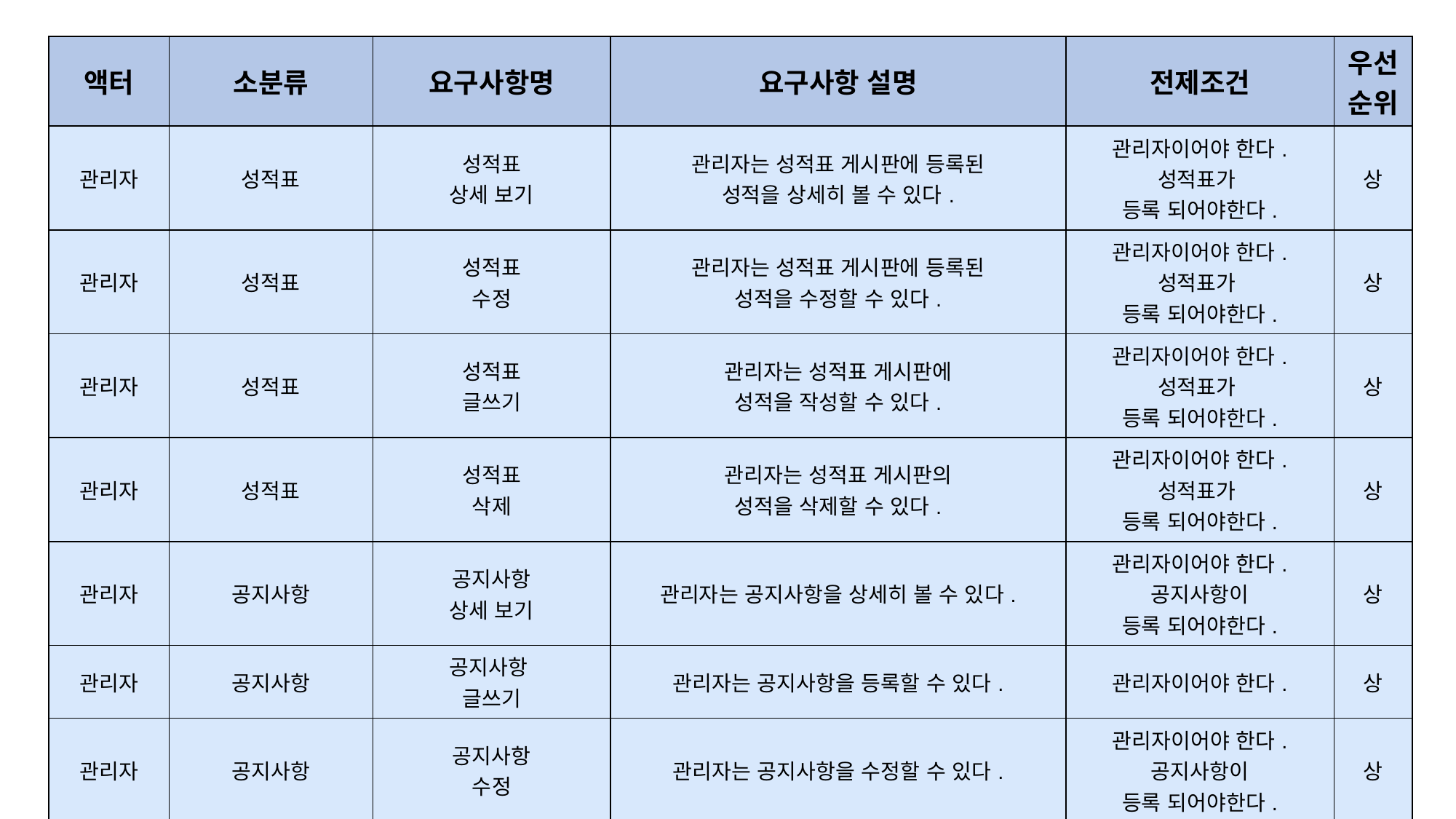

| 액터 | 소분류 | 요구사항명 | 요구사항 설명 | 전제조건 | 우선순위 |
| --- | --- | --- | --- | --- | --- |
| 관리자 | 성적표 | 성적표 상세 보기 | 관리자는 성적표 게시판에 등록된 성적을 상세히 볼 수 있다. | 관리자이어야 한다. 성적표가 등록 되어야한다. | 상 |
| 관리자 | 성적표 | 성적표 수정 | 관리자는 성적표 게시판에 등록된 성적을 수정할 수 있다. | 관리자이어야 한다. 성적표가 등록 되어야한다. | 상 |
| 관리자 | 성적표 | 성적표 글쓰기 | 관리자는 성적표 게시판에 성적을 작성할 수 있다. | 관리자이어야 한다. 성적표가 등록 되어야한다. | 상 |
| 관리자 | 성적표 | 성적표 삭제 | 관리자는 성적표 게시판의 성적을 삭제할 수 있다. | 관리자이어야 한다. 성적표가 등록 되어야한다. | 상 |
| 관리자 | 공지사항 | 공지사항 상세 보기 | 관리자는 공지사항을 상세히 볼 수 있다. | 관리자이어야 한다. 공지사항이 등록 되어야한다. | 상 |
| 관리자 | 공지사항 | 공지사항 글쓰기 | 관리자는 공지사항을 등록할 수 있다. | 관리자이어야 한다. | 상 |
| 관리자 | 공지사항 | 공지사항 수정 | 관리자는 공지사항을 수정할 수 있다. | 관리자이어야 한다. 공지사항이 등록 되어야한다. | 상 |
| 관리자 | 공지사항 | 공지사항 삭제 | 관리자는 공지사항을 삭제할 수 있다. | 관리자이어야 한다. 공지사항이 등록 되어야한다. | 상 |